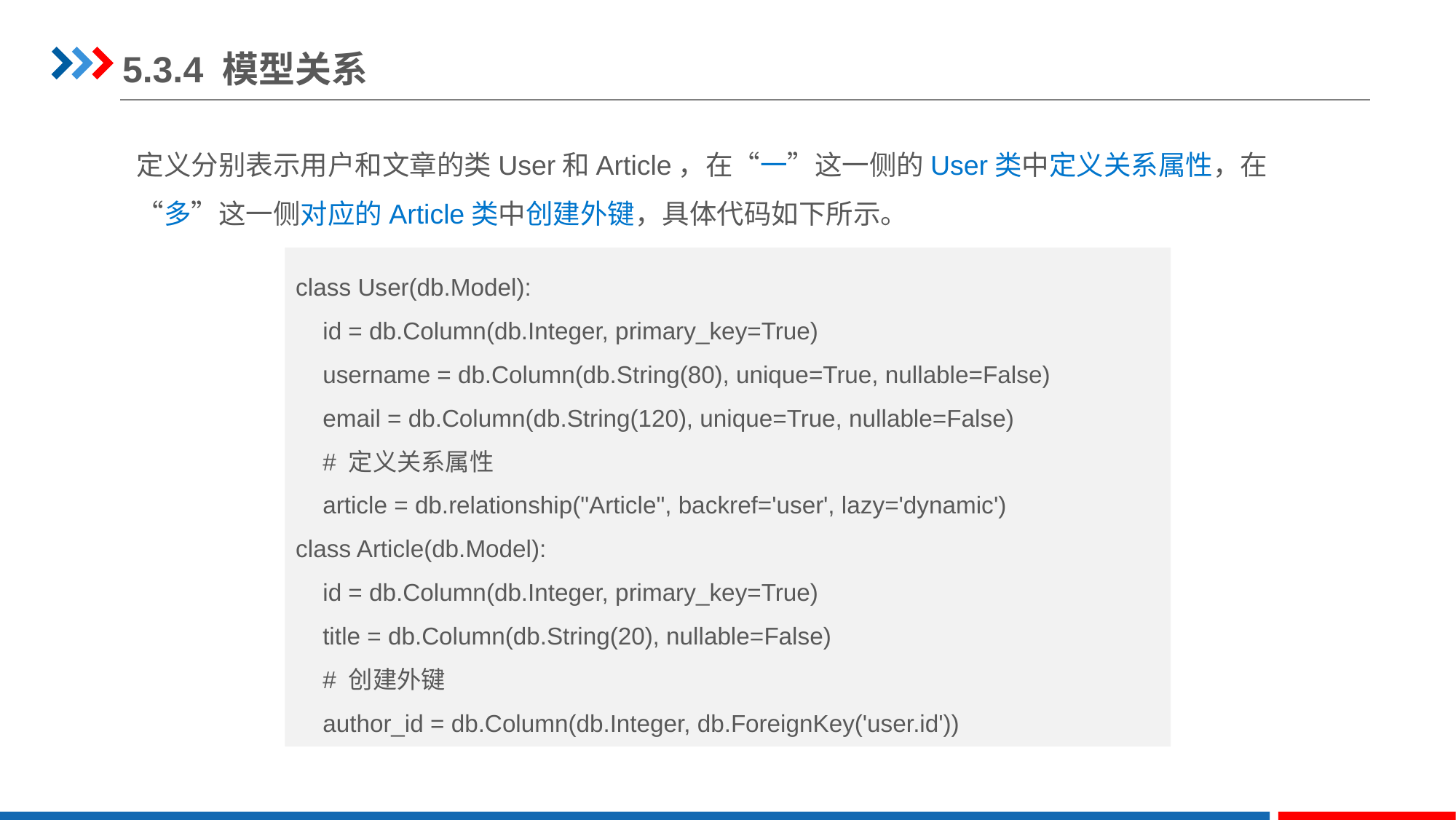

5.3.4 模型关系
定义分别表示用户和文章的类User和Article，在“一”这一侧的User类中定义关系属性，在“多”这一侧对应的Article类中创建外键，具体代码如下所示。
class User(db.Model):
    id = db.Column(db.Integer, primary_key=True)
    username = db.Column(db.String(80), unique=True, nullable=False)
    email = db.Column(db.String(120), unique=True, nullable=False)
    # 定义关系属性
    article = db.relationship("Article", backref='user', lazy='dynamic')
class Article(db.Model):
    id = db.Column(db.Integer, primary_key=True)
    title = db.Column(db.String(20), nullable=False)
    # 创建外键
    author_id = db.Column(db.Integer, db.ForeignKey('user.id'))